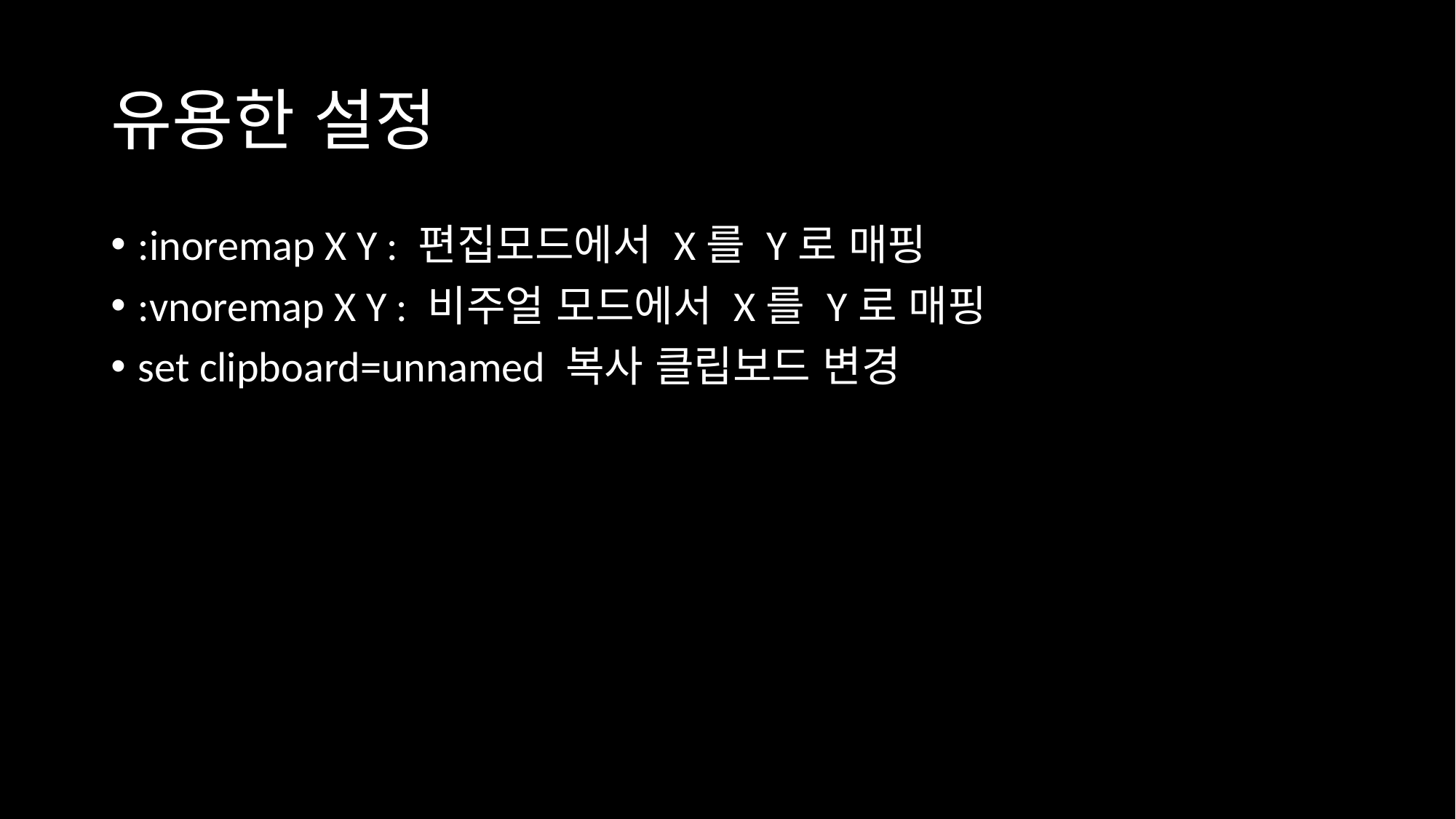

# 유용한 설정
:inoremap X Y : 편집모드에서 X를 Y로 매핑
:vnoremap X Y : 비주얼 모드에서 X를 Y로 매핑
set clipboard=unnamed 복사 클립보드 변경